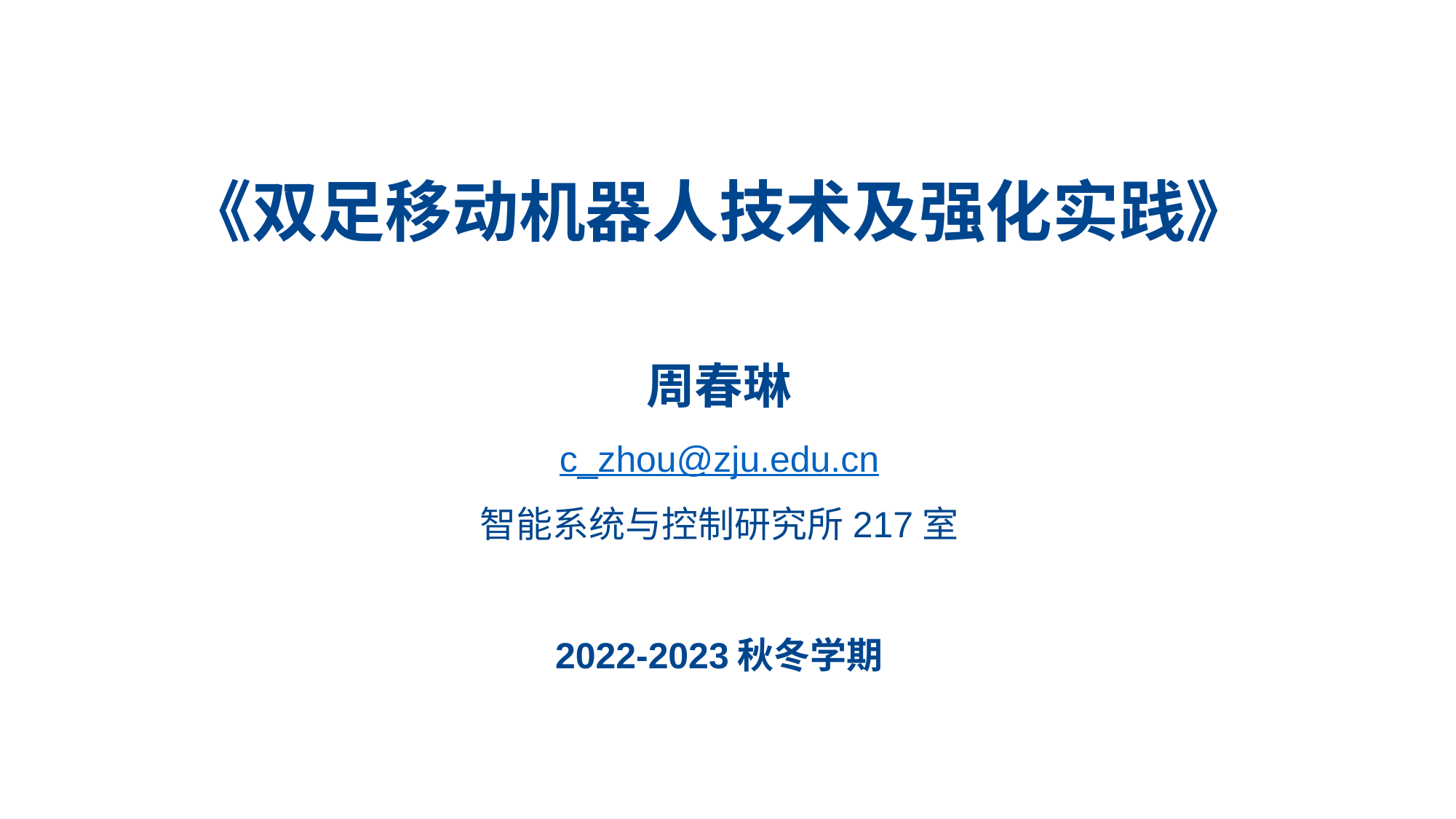

《双足移动机器人技术及强化实践》

周春琳
c_zhou@zju.edu.cn
智能系统与控制研究所217室

2022-2023秋冬学期